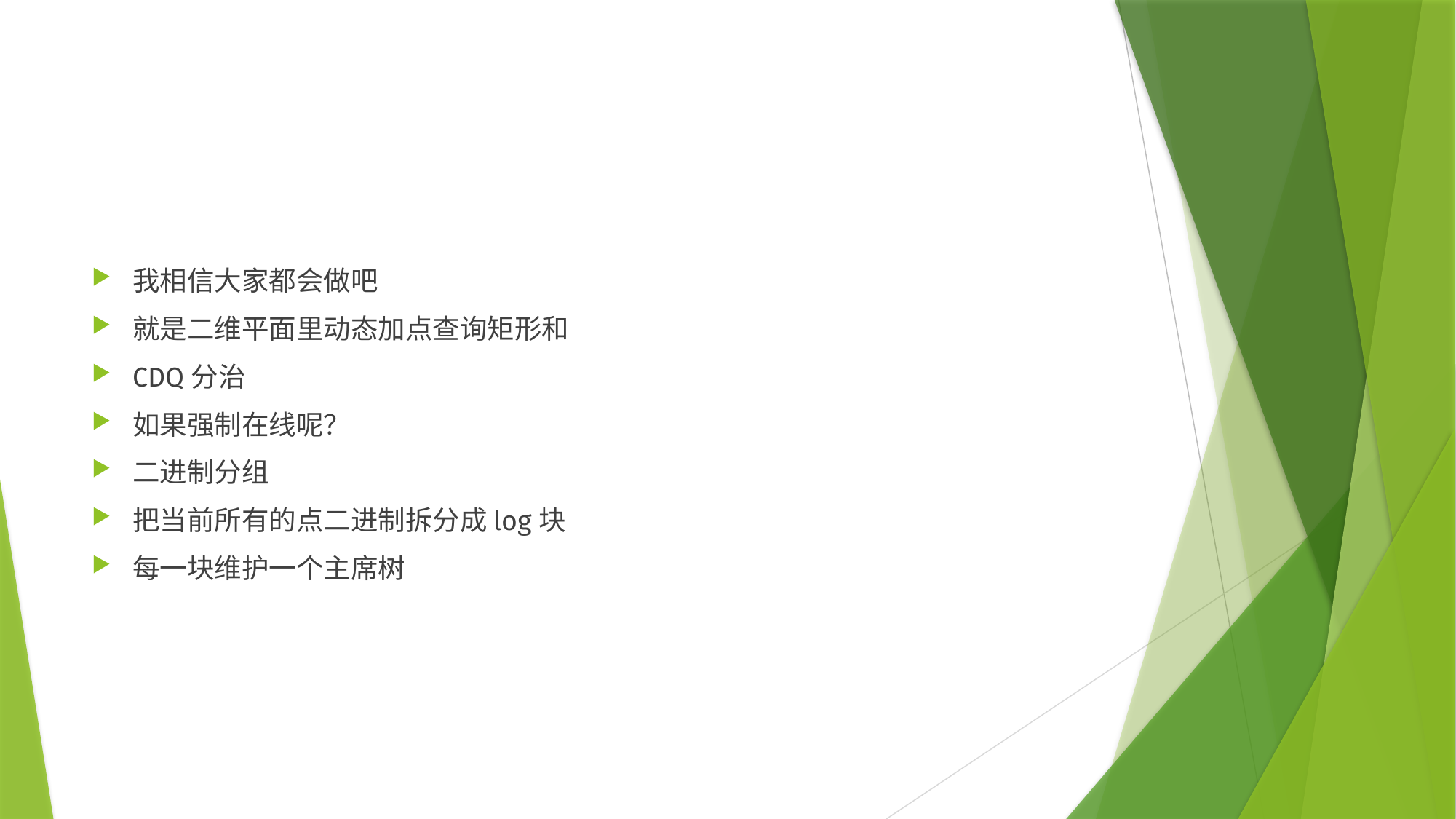

#
我相信大家都会做吧
就是二维平面里动态加点查询矩形和
CDQ分治
如果强制在线呢？
二进制分组
把当前所有的点二进制拆分成log块
每一块维护一个主席树